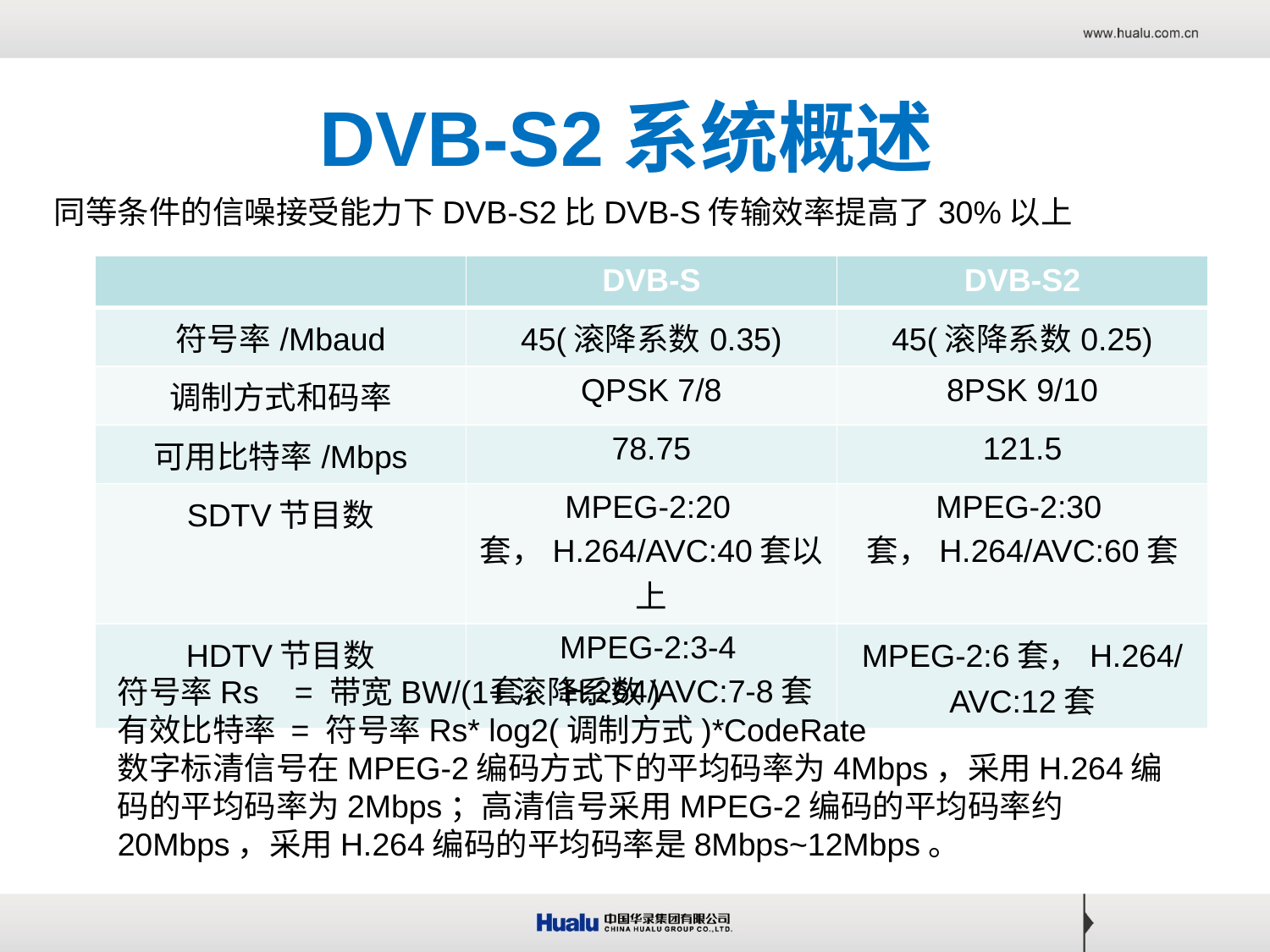

# DVB-S2系统概述
同等条件的信噪接受能力下DVB-S2比DVB-S传输效率提高了30%以上
|  | DVB-S | DVB-S2 |
| --- | --- | --- |
| 符号率/Mbaud | 45(滚降系数0.35) | 45(滚降系数0.25) |
| 调制方式和码率 | QPSK 7/8 | 8PSK 9/10 |
| 可用比特率/Mbps | 78.75 | 121.5 |
| SDTV节目数 | MPEG-2:20套，H.264/AVC:40套以上 | MPEG-2:30套，H.264/AVC:60套 |
| HDTV节目数 | MPEG-2:3-4套，H.264/AVC:7-8套 | MPEG-2:6套，H.264/AVC:12套 |
符号率Rs    = 带宽BW/(1+滚降系数)
有效比特率 = 符号率Rs* log2(调制方式)*CodeRate
数字标清信号在MPEG-2编码方式下的平均码率为4Mbps，采用H.264编码的平均码率为2Mbps；高清信号采用MPEG-2编码的平均码率约20Mbps，采用H.264编码的平均码率是8Mbps~12Mbps。